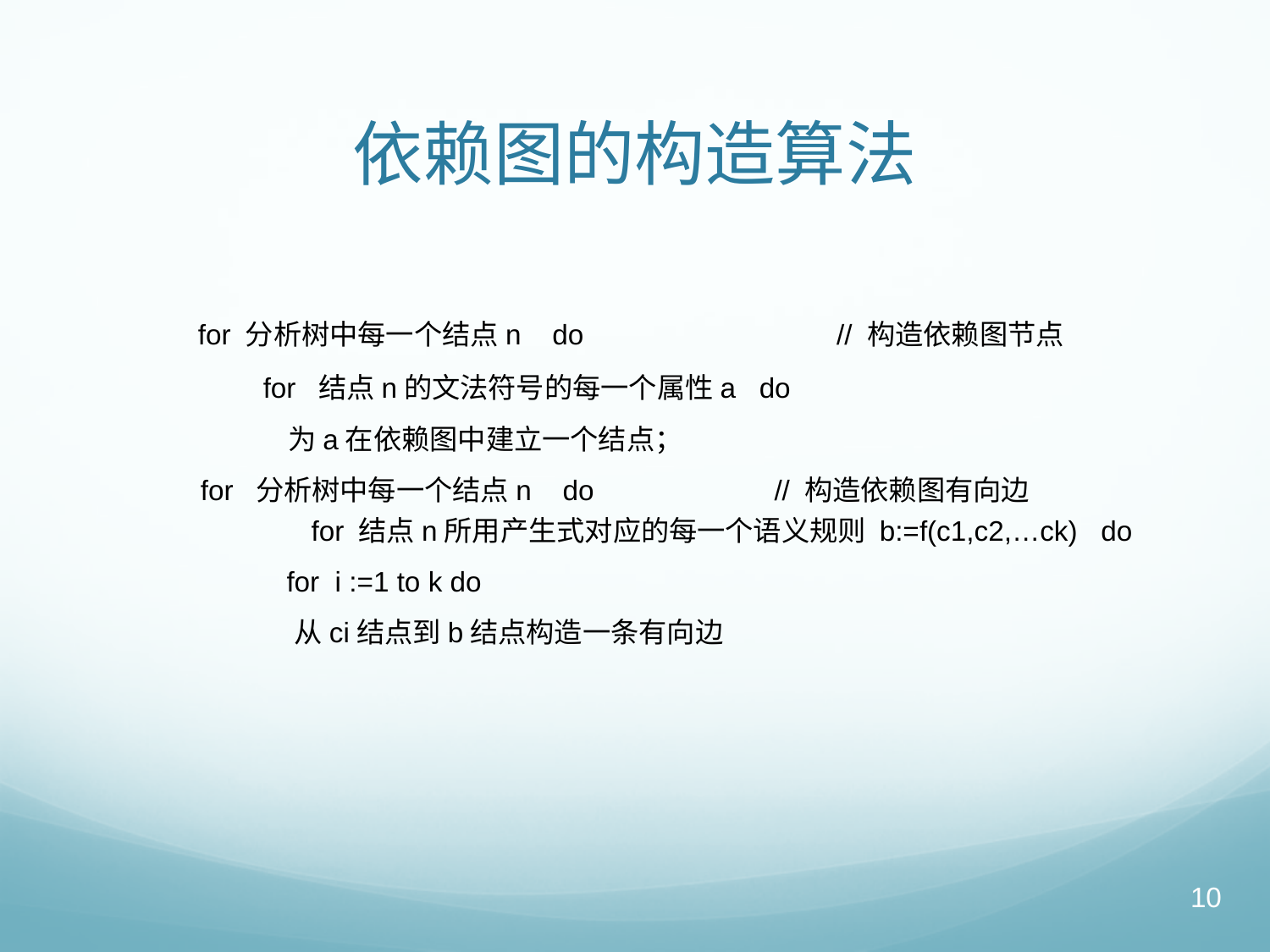

# 依赖图的构造算法
 for 分析树中每一个结点n    do		  // 构造依赖图节点
                      for  结点n的文法符号的每一个属性a   do
                              为a在依赖图中建立一个结点；
              for  分析树中每一个结点n    do        	// 构造依赖图有向边                    	      for 结点n所用产生式对应的每一个语义规则 b:=f(c1,c2,…ck)   do
                         for  i :=1 to k do
                               从ci结点到b结点构造一条有向边

10